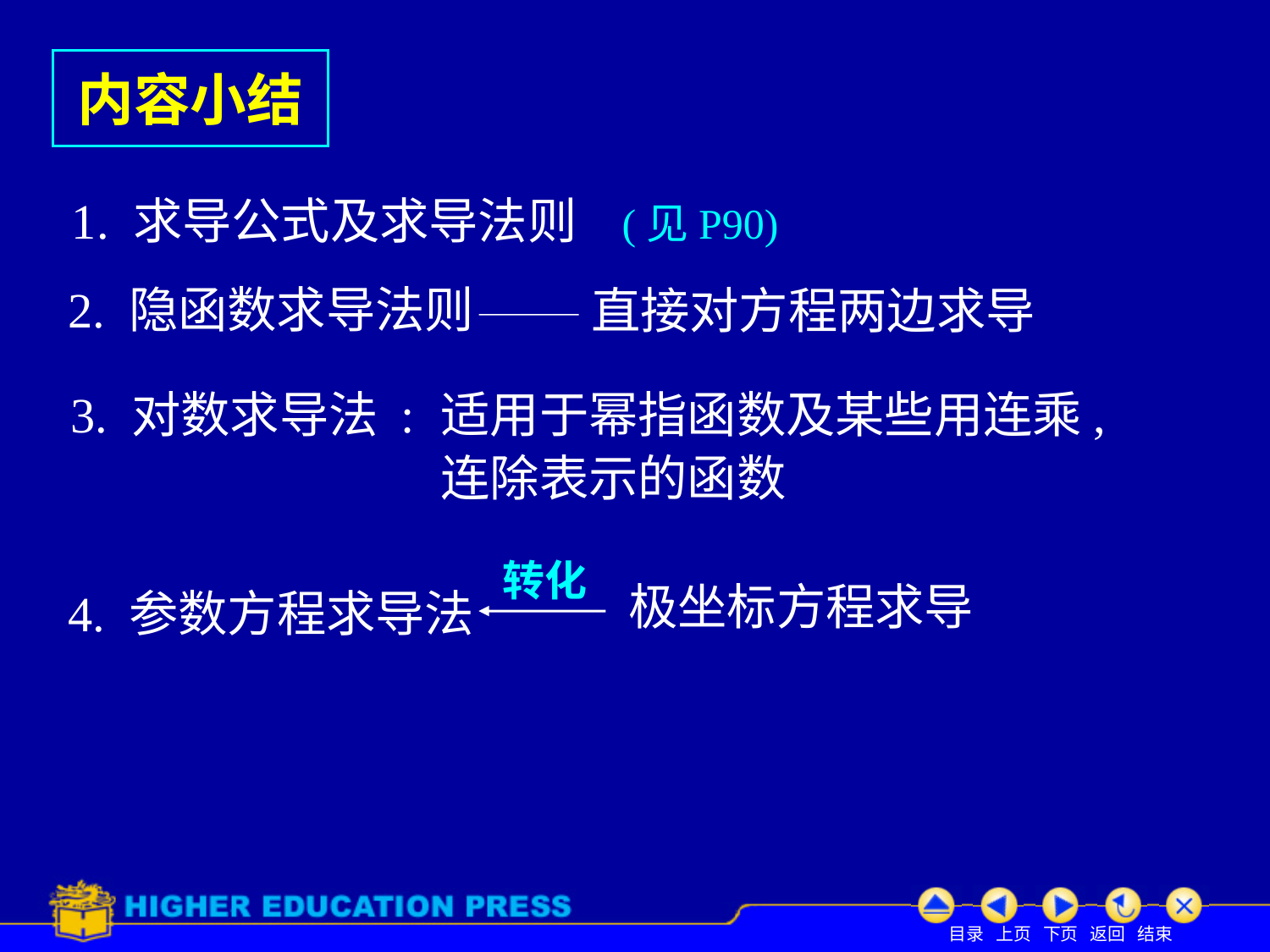

# 内容小结
1. 求导公式及求导法则   (见P90)
2. 隐函数求导法则
直接对方程两边求导

3. 对数求导法 :
适用于幂指函数及某些用连乘,
连除表示的函数
转化
极坐标方程求导
4. 参数方程求导法